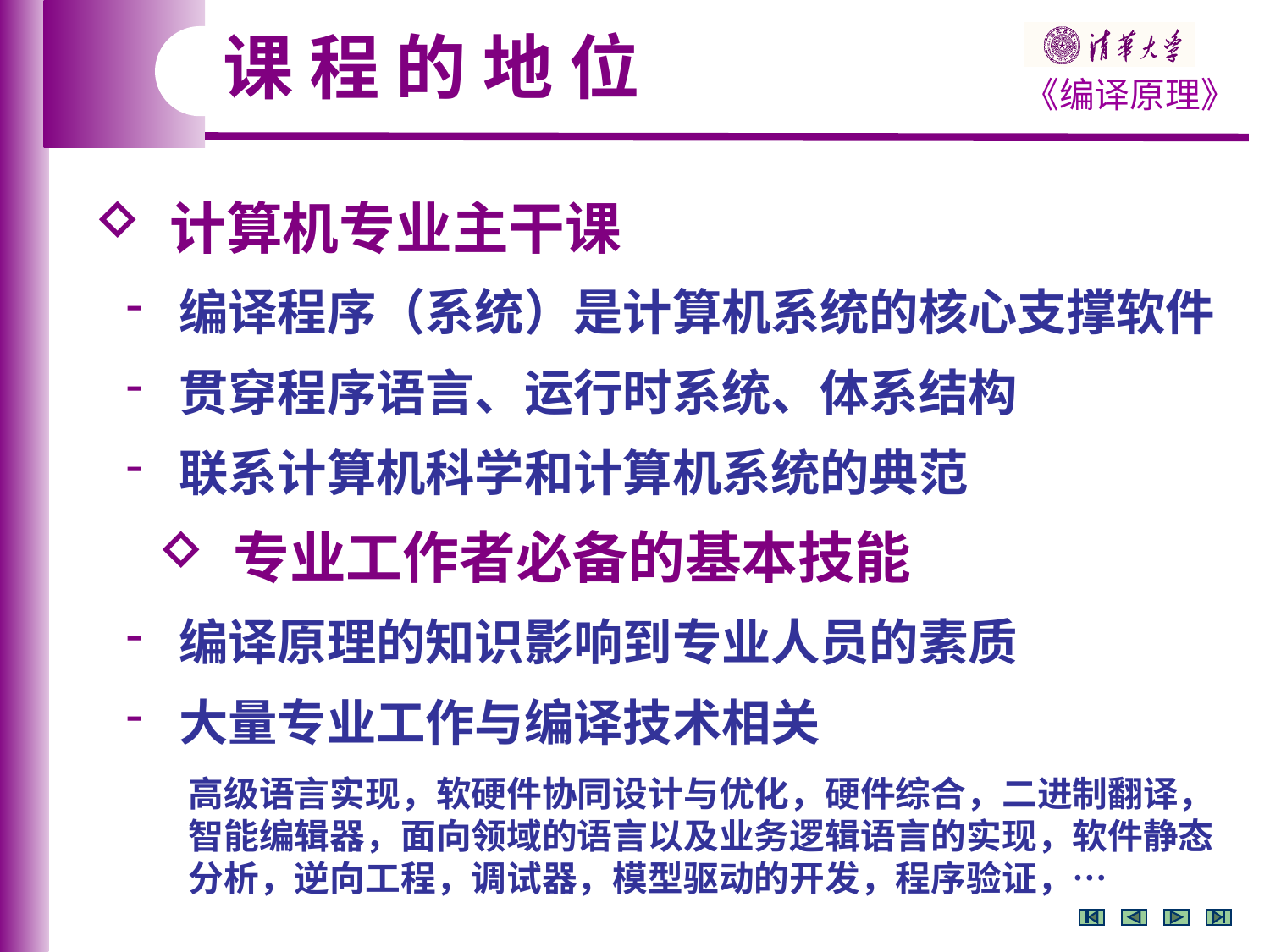

课 程 的 地 位
 计算机专业主干课

 编译程序（系统）是计算机系统的核心支撑软件

 贯穿程序语言、运行时系统、体系结构

 联系计算机科学和计算机系统的典范

 专业工作者必备的基本技能

 编译原理的知识影响到专业人员的素质

 大量专业工作与编译技术相关

   高级语言实现，软硬件协同设计与优化，硬件综合，二进制翻译，
   智能编辑器，面向领域的语言以及业务逻辑语言的实现，软件静态
   分析，逆向工程，调试器，模型驱动的开发，程序验证，…